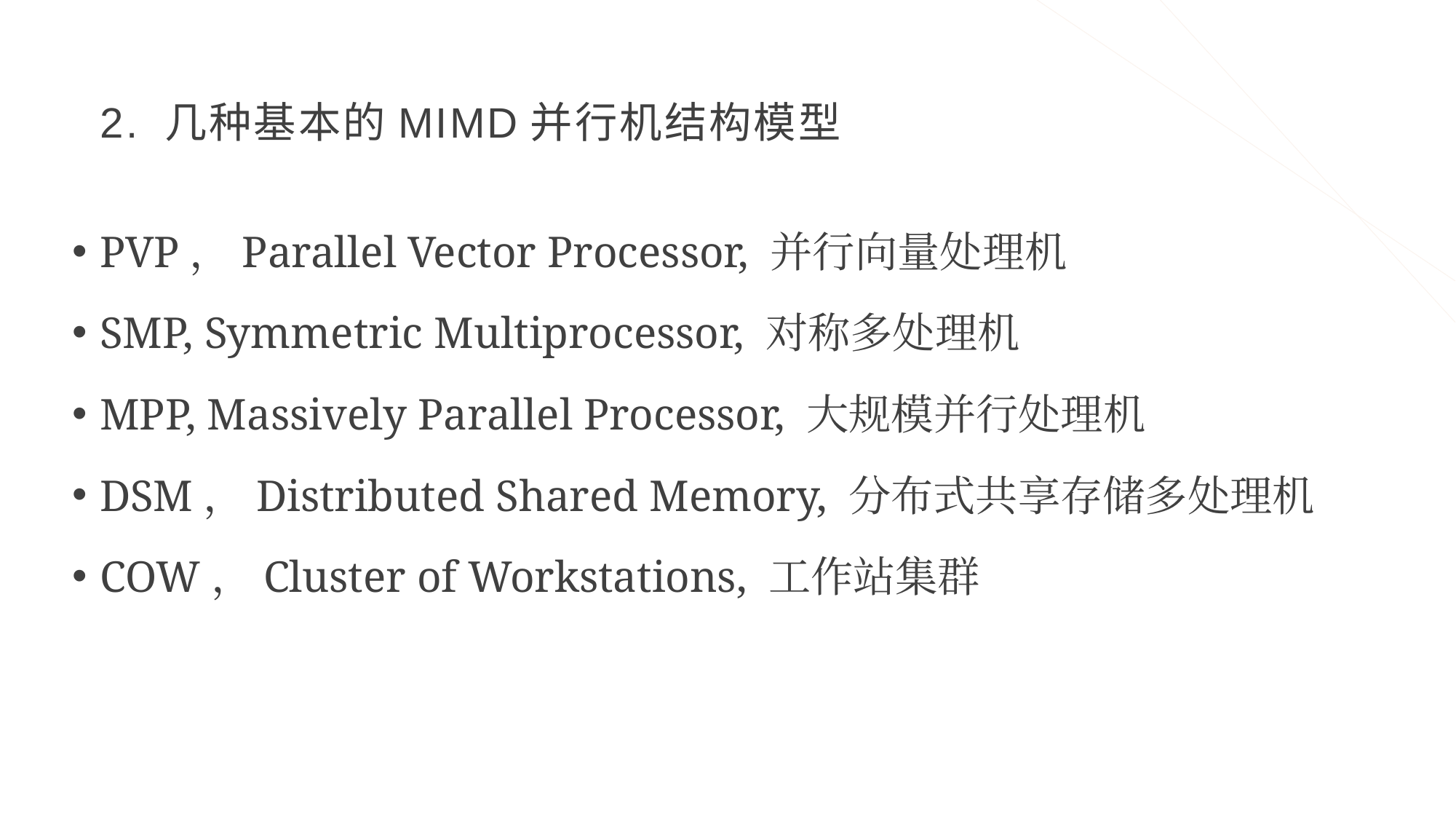

# 2. 几种基本的MIMD并行机结构模型
PVP，Parallel Vector Processor, 并行向量处理机
SMP, Symmetric Multiprocessor, 对称多处理机
MPP, Massively Parallel Processor, 大规模并行处理机
DSM，Distributed Shared Memory, 分布式共享存储多处理机
COW，Cluster of Workstations, 工作站集群